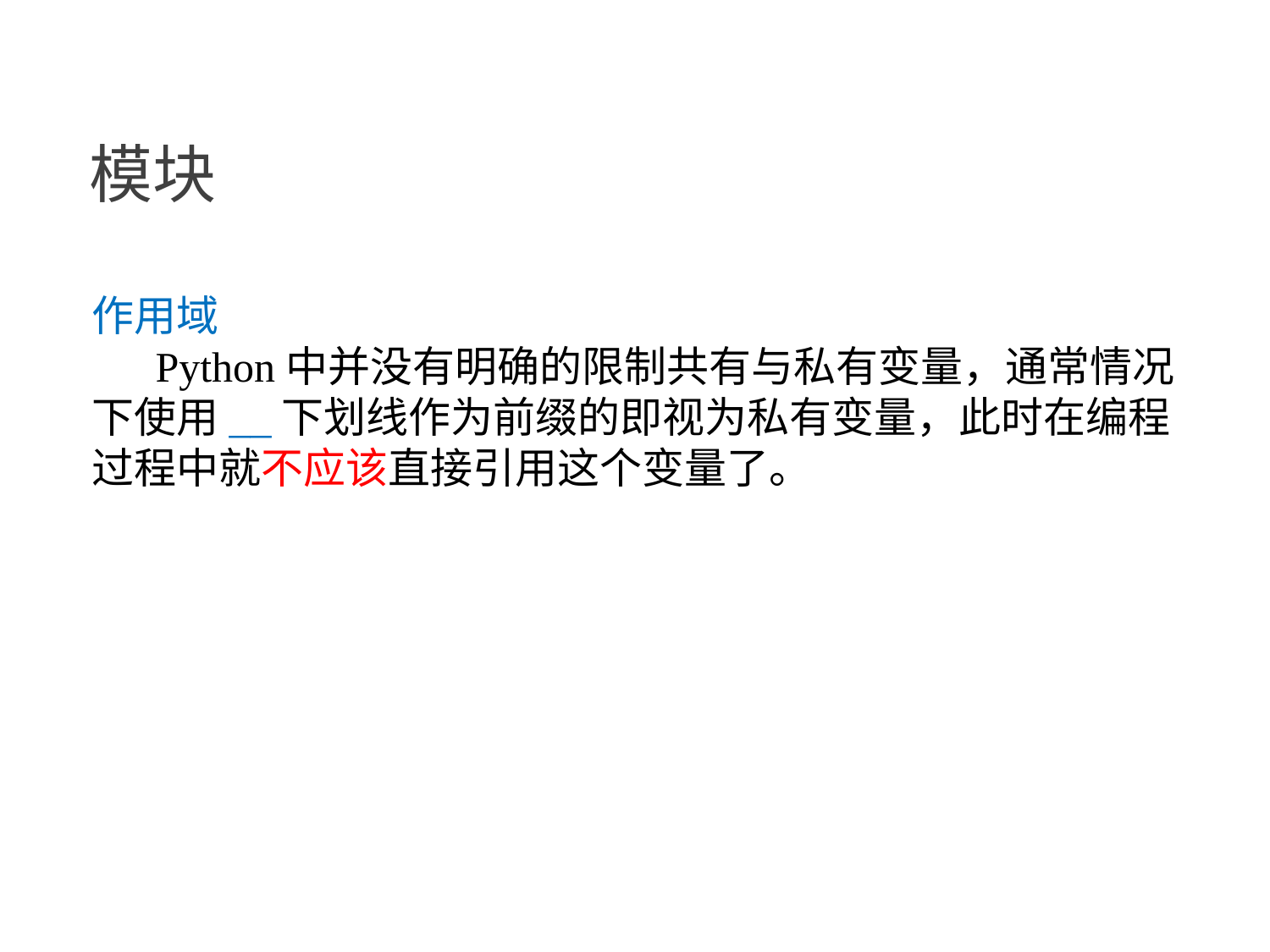

模块
作用域
Python中并没有明确的限制共有与私有变量，通常情况下使用__下划线作为前缀的即视为私有变量，此时在编程过程中就不应该直接引用这个变量了。